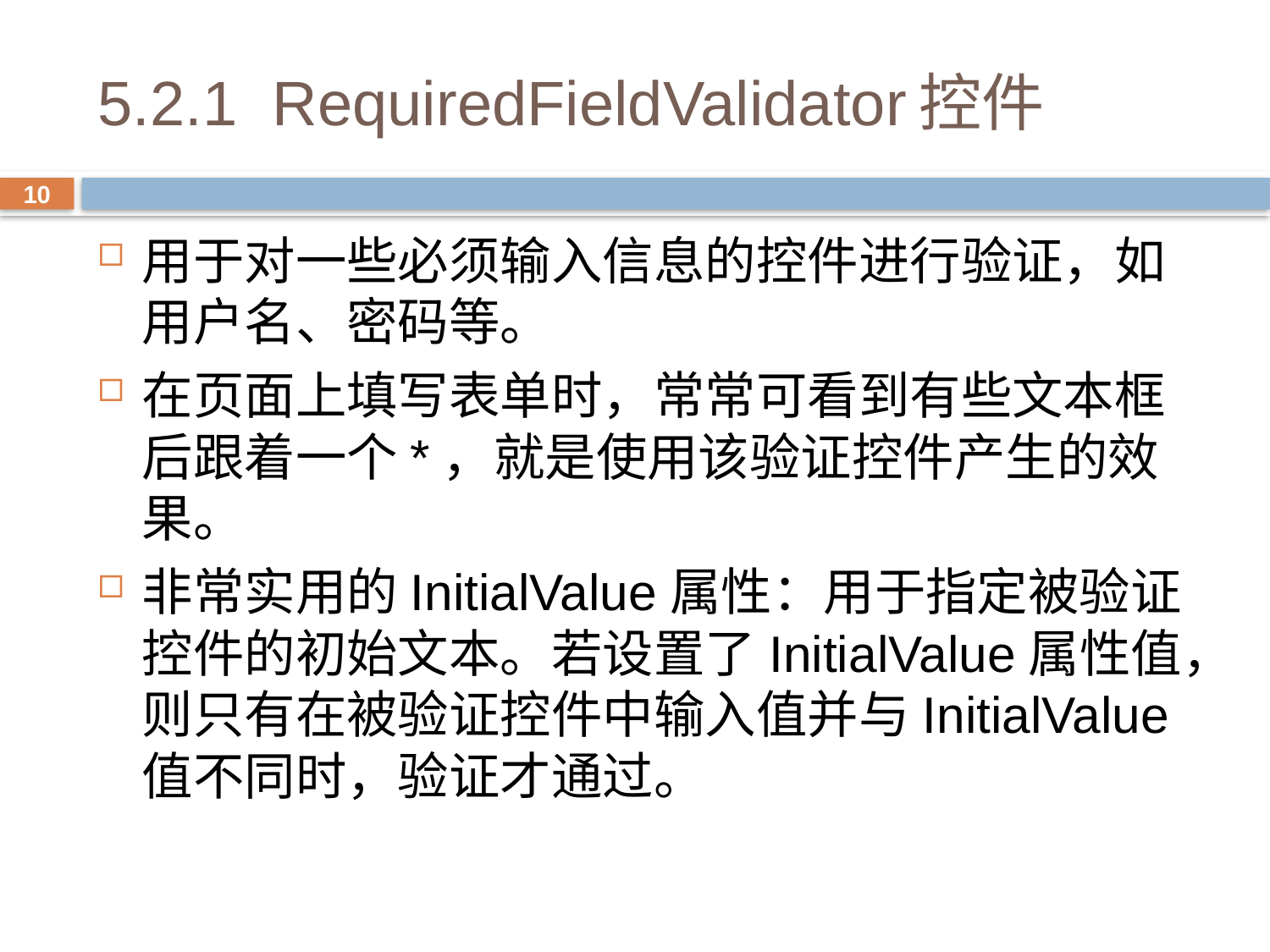

# 5.2.1  RequiredFieldValidator控件
10
用于对一些必须输入信息的控件进行验证，如用户名、密码等。
在页面上填写表单时，常常可看到有些文本框后跟着一个*，就是使用该验证控件产生的效果。
非常实用的InitialValue属性：用于指定被验证控件的初始文本。若设置了InitialValue属性值，则只有在被验证控件中输入值并与InitialValue值不同时，验证才通过。